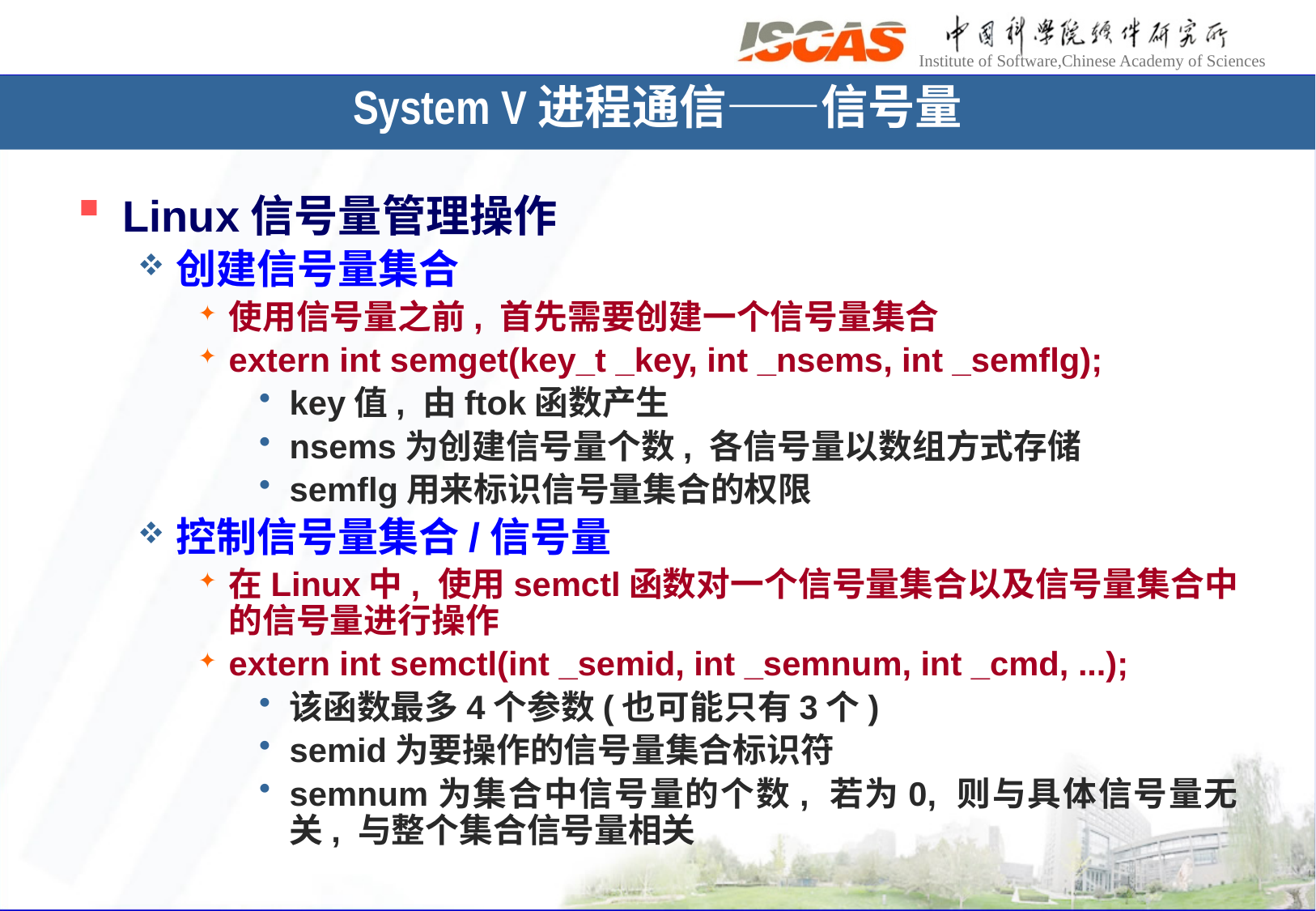

System V进程通信——信号量
Linux信号量管理操作
创建信号量集合
使用信号量之前, 首先需要创建一个信号量集合
extern int semget(key_t _key, int _nsems, int _semflg);
key值, 由ftok函数产生
nsems为创建信号量个数, 各信号量以数组方式存储
semflg用来标识信号量集合的权限
控制信号量集合/信号量
在Linux中, 使用semctl函数对一个信号量集合以及信号量集合中的信号量进行操作
extern int semctl(int _semid, int _semnum, int _cmd, ...);
该函数最多4个参数(也可能只有3个)
semid为要操作的信号量集合标识符
semnum为集合中信号量的个数, 若为0, 则与具体信号量无关, 与整个集合信号量相关